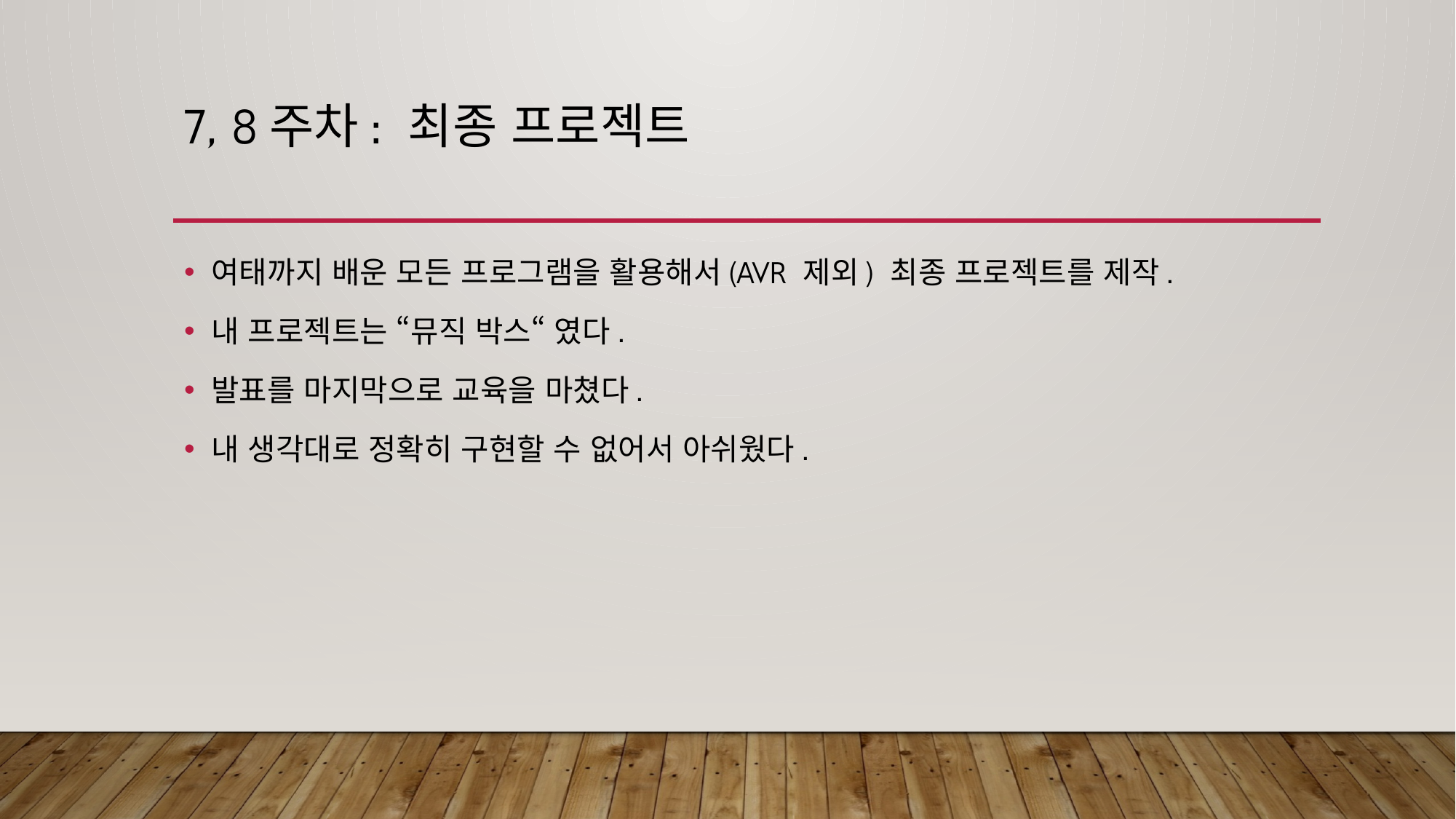

# 7, 8주차: 최종 프로젝트
여태까지 배운 모든 프로그램을 활용해서(AVR 제외) 최종 프로젝트를 제작.
내 프로젝트는 “뮤직 박스“ 였다.
발표를 마지막으로 교육을 마쳤다.
내 생각대로 정확히 구현할 수 없어서 아쉬웠다.